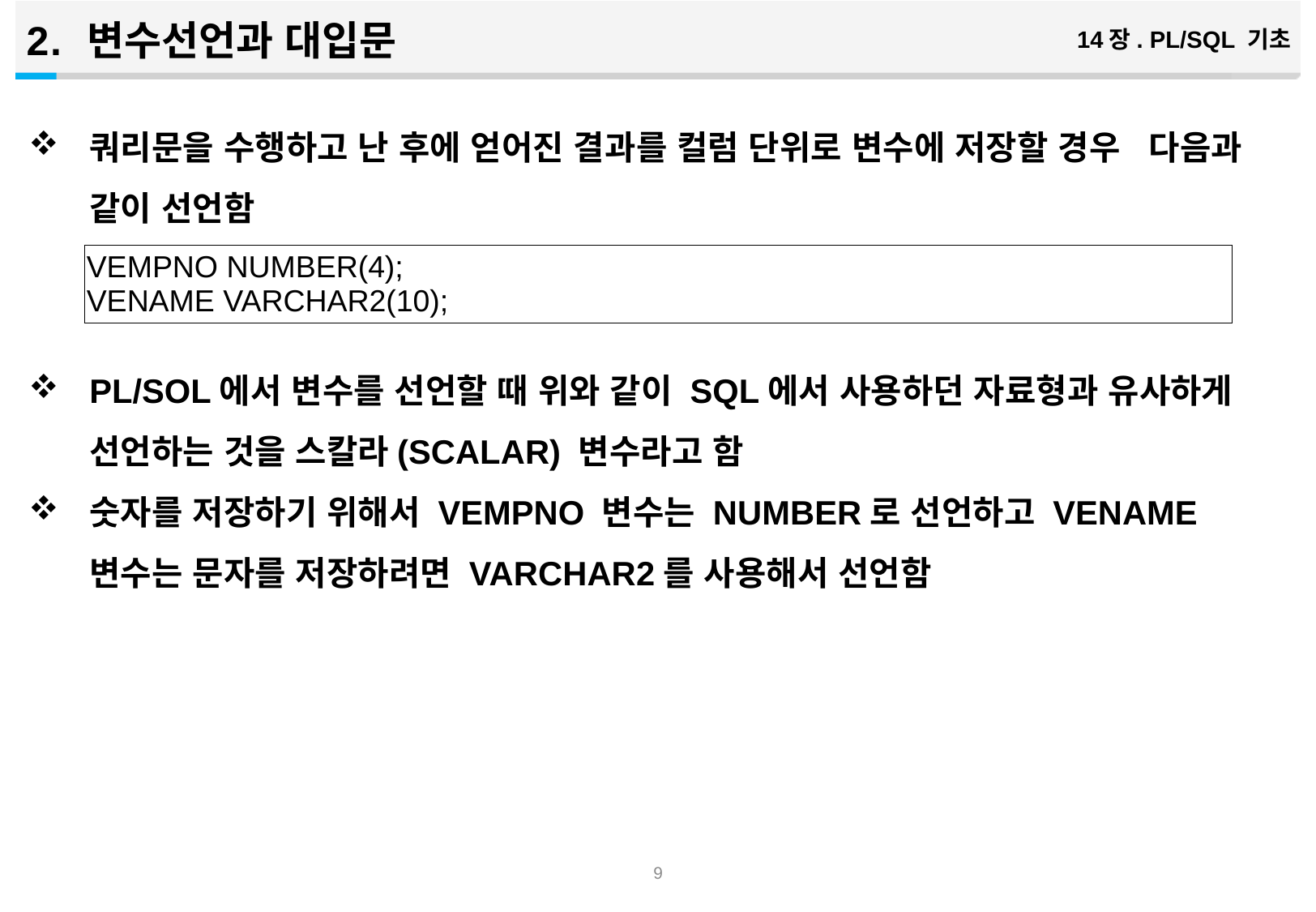

변수선언과 대입문
14장. PL/SQL 기초
쿼리문을 수행하고 난 후에 얻어진 결과를 컬럼 단위로 변수에 저장할 경우   다음과 같이 선언함

PL/SOL에서 변수를 선언할 때 위와 같이 SQL에서 사용하던 자료형과 유사하게 선언하는 것을 스칼라(SCALAR) 변수라고 함
숫자를 저장하기 위해서 VEMPNO 변수는 NUMBER로 선언하고 VENAME    변수는 문자를 저장하려면 VARCHAR2를 사용해서 선언함
| VEMPNO NUMBER(4); VENAME VARCHAR2(10); |
| --- |
9